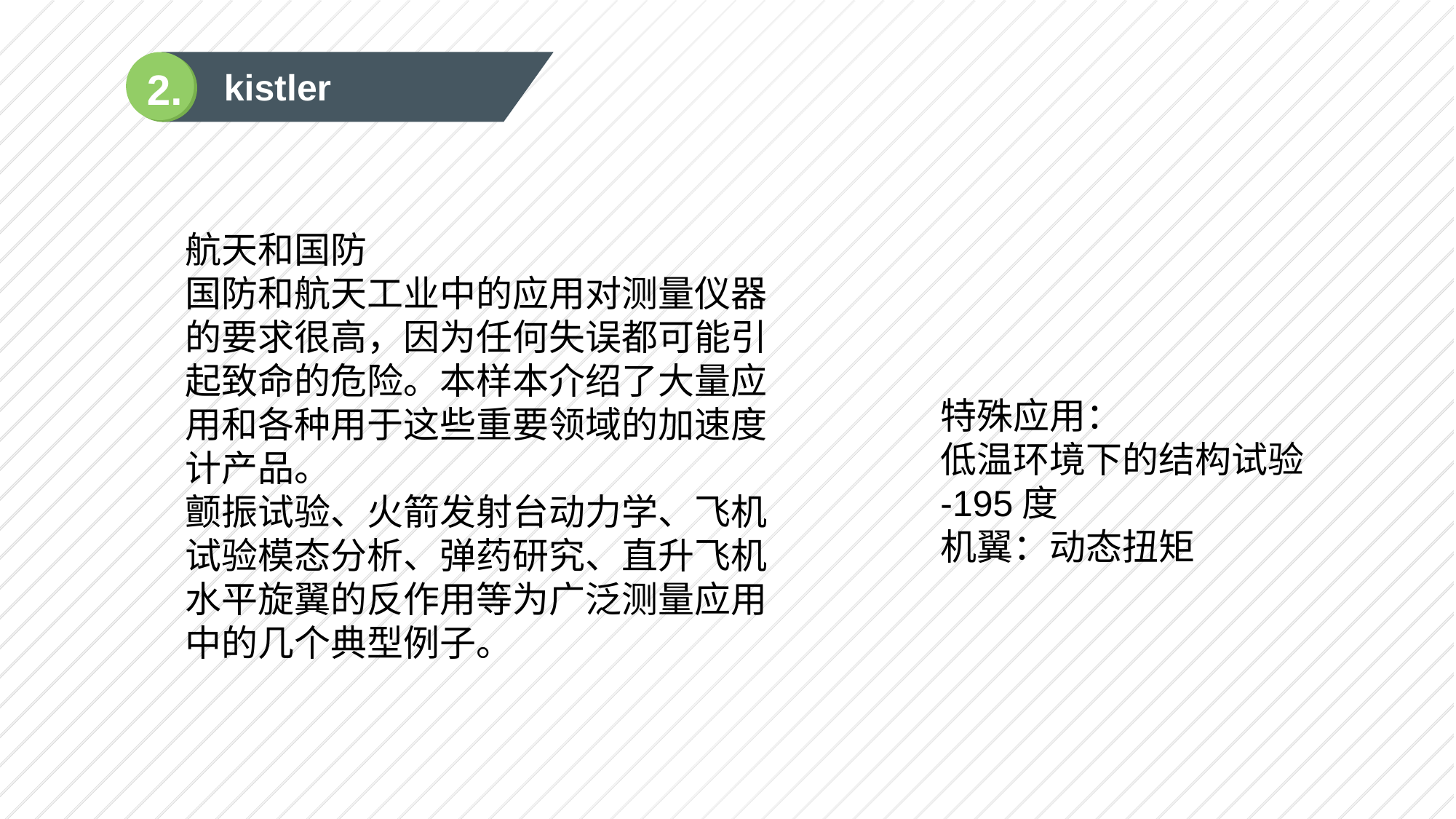

2.
kistler
航天和国防
国防和航天工业中的应用对测量仪器
的要求很高，因为任何失误都可能引
起致命的危险。本样本介绍了大量应
用和各种用于这些重要领域的加速度
计产品。
颤振试验、火箭发射台动力学、飞机
试验模态分析、弹药研究、直升飞机
水平旋翼的反作用等为广泛测量应用
中的几个典型例子。
特殊应用：
低温环境下的结构试验
-195度
机翼：动态扭矩